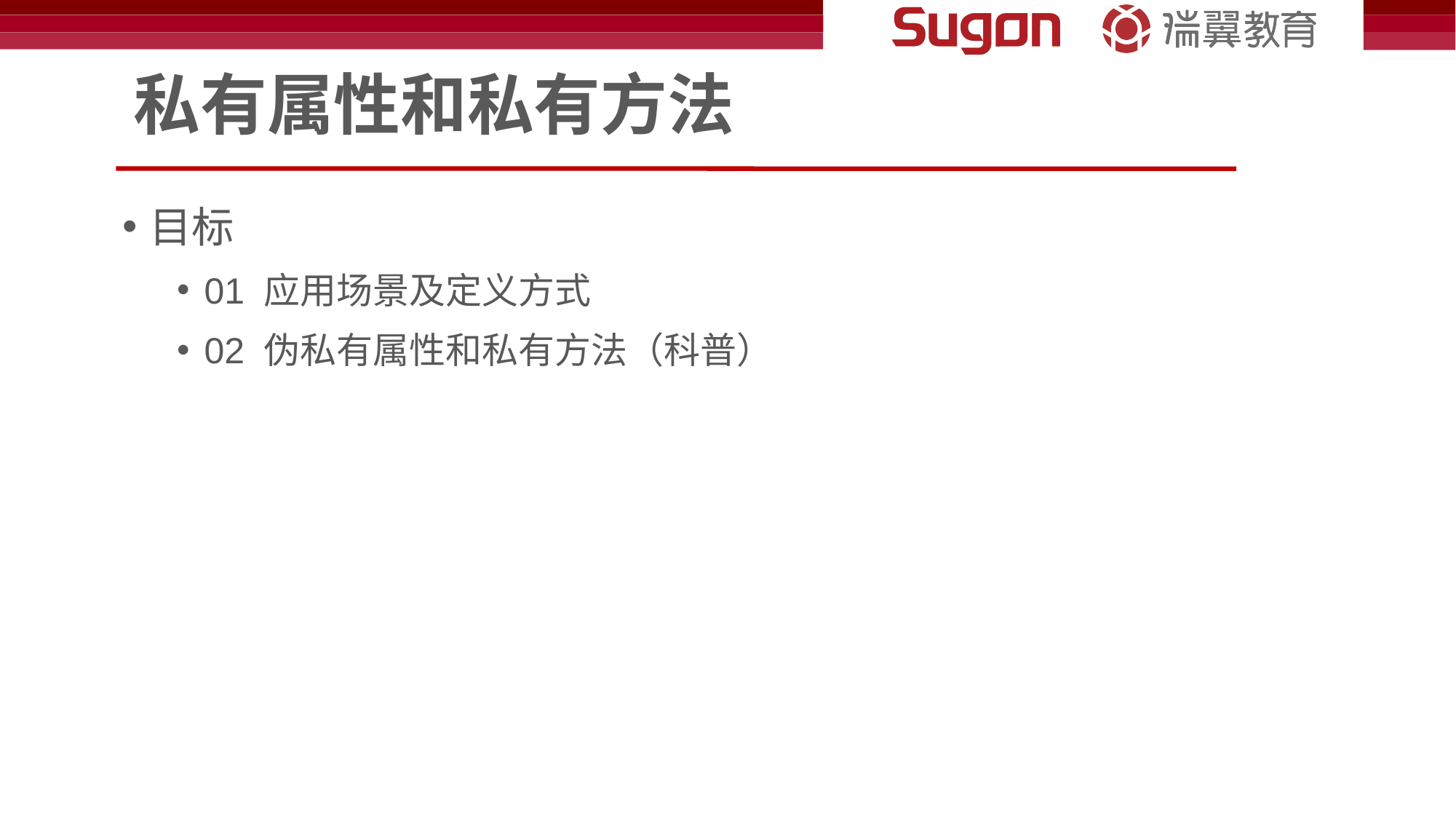

# 私有属性和私有方法
目标
01 应用场景及定义方式
02 伪私有属性和私有方法（科普）